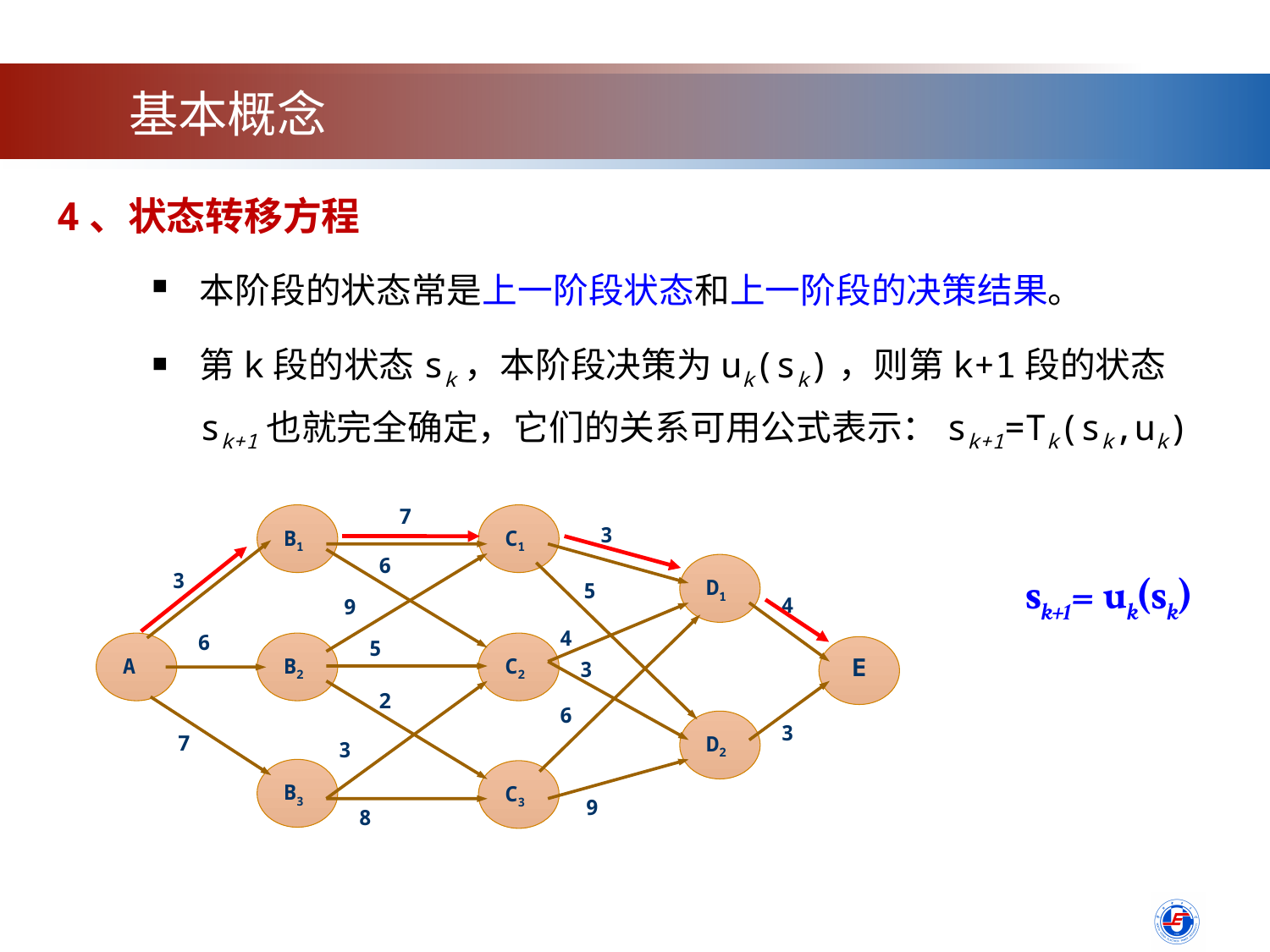

# 基本概念
 4、状态转移方程
本阶段的状态常是上一阶段状态和上一阶段的决策结果。
第k段的状态sk，本阶段决策为uk(sk)，则第k+1段的状态sk+1也就完全确定，它们的关系可用公式表示：sk+1=Tk(sk,uk)
7
3
6
3
5
4
9
4
6
5
3
2
6
3
7
3
9
8
B1
C1
D1
A
B2
C2
 E
D2
B3
C3

sk+1= uk(sk)